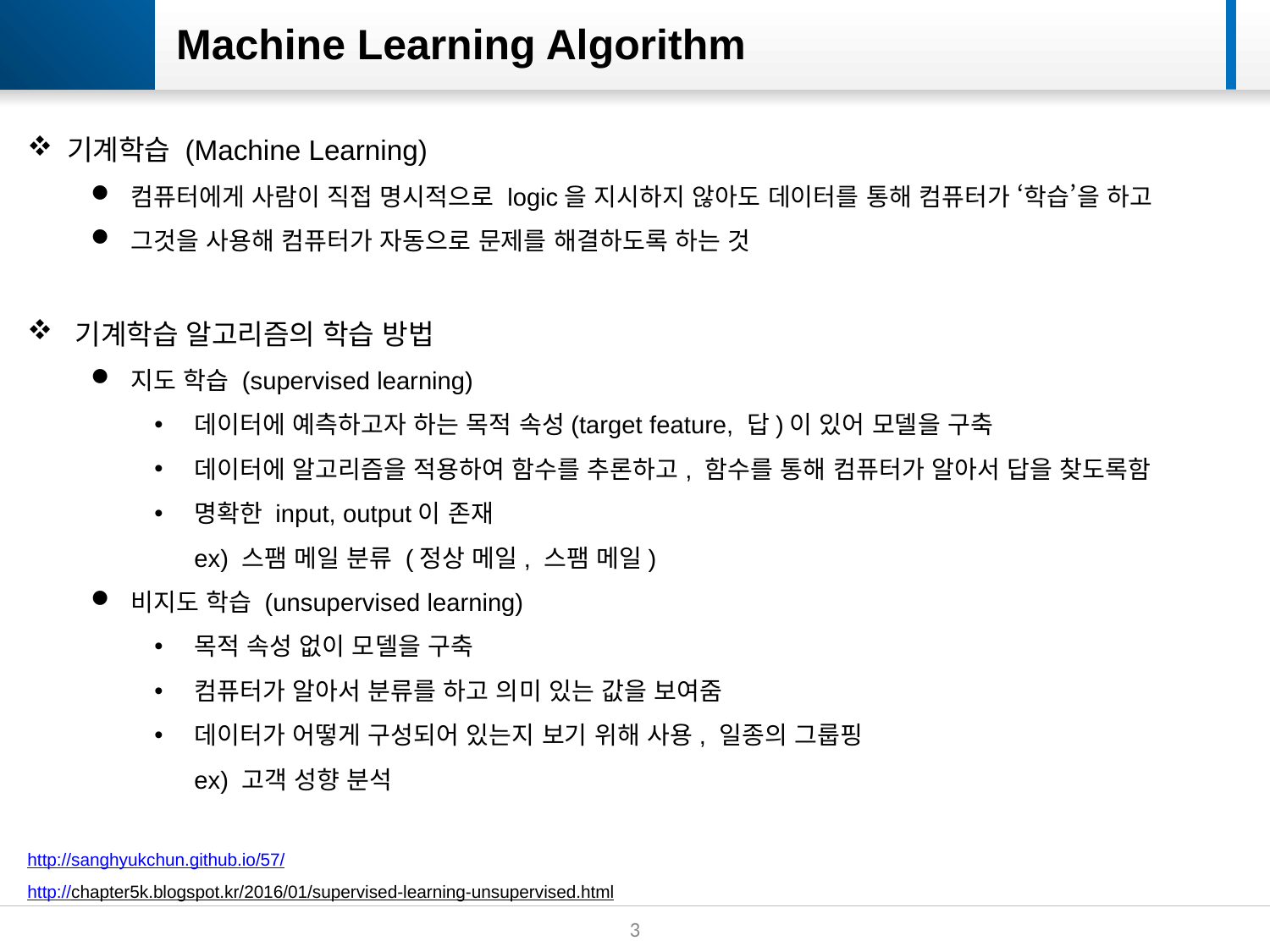

# Machine Learning Algorithm
기계학습 (Machine Learning)
컴퓨터에게 사람이 직접 명시적으로 logic을 지시하지 않아도 데이터를 통해 컴퓨터가 ‘학습’을 하고
그것을 사용해 컴퓨터가 자동으로 문제를 해결하도록 하는 것

기계학습 알고리즘의 학습 방법
지도 학습 (supervised learning)
데이터에 예측하고자 하는 목적 속성(target feature, 답)이 있어 모델을 구축
데이터에 알고리즘을 적용하여 함수를 추론하고, 함수를 통해 컴퓨터가 알아서 답을 찾도록함
명확한 input, output이 존재
ex) 스팸 메일 분류 (정상 메일, 스팸 메일)
비지도 학습 (unsupervised learning)
목적 속성 없이 모델을 구축
컴퓨터가 알아서 분류를 하고 의미 있는 값을 보여줌
데이터가 어떻게 구성되어 있는지 보기 위해 사용, 일종의 그룹핑
ex) 고객 성향 분석

http://sanghyukchun.github.io/57/
http://chapter5k.blogspot.kr/2016/01/supervised-learning-unsupervised.html